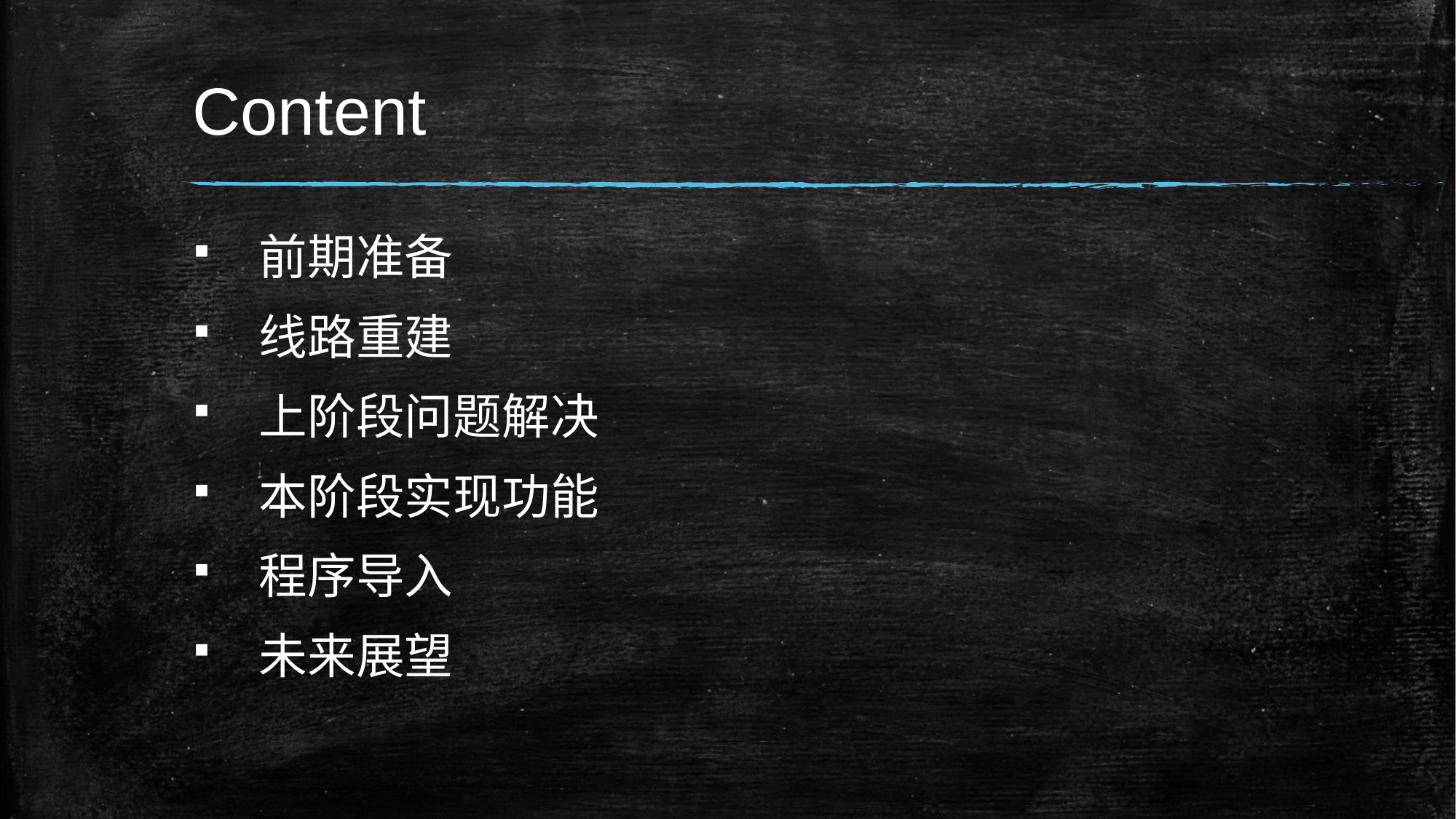

# Content
  前期准备
  线路重建
  上阶段问题解决
  本阶段实现功能
  程序导入
  未来展望